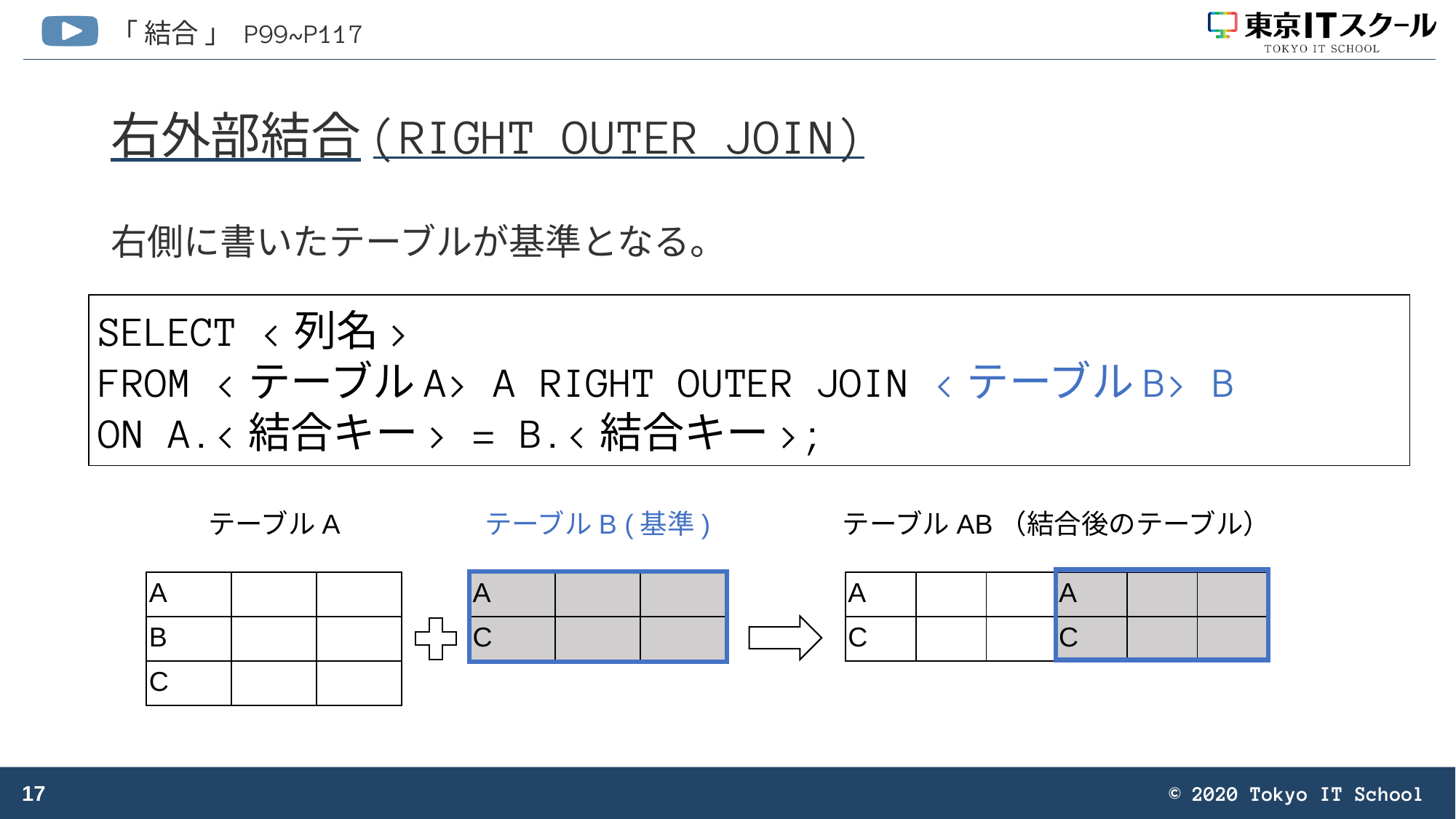

# 右外部結合(RIGHT OUTER JOIN)
右側に書いたテーブルが基準となる。
SELECT <列名>
FROM <テーブルA> A RIGHT OUTER JOIN <テーブルB> B
ON A.<結合キー> = B.<結合キー>;
テーブルA
テーブルB (基準)
テーブルAB（結合後のテーブル）

| A |  |  |
| --- | --- | --- |
| B |  |  |
| C |  |  |
| A |  |  |
| --- | --- | --- |
| C |  |  |
| A |  |  |
| --- | --- | --- |
| C |  |  |
| A |  |  |
| --- | --- | --- |
| C |  |  |

17